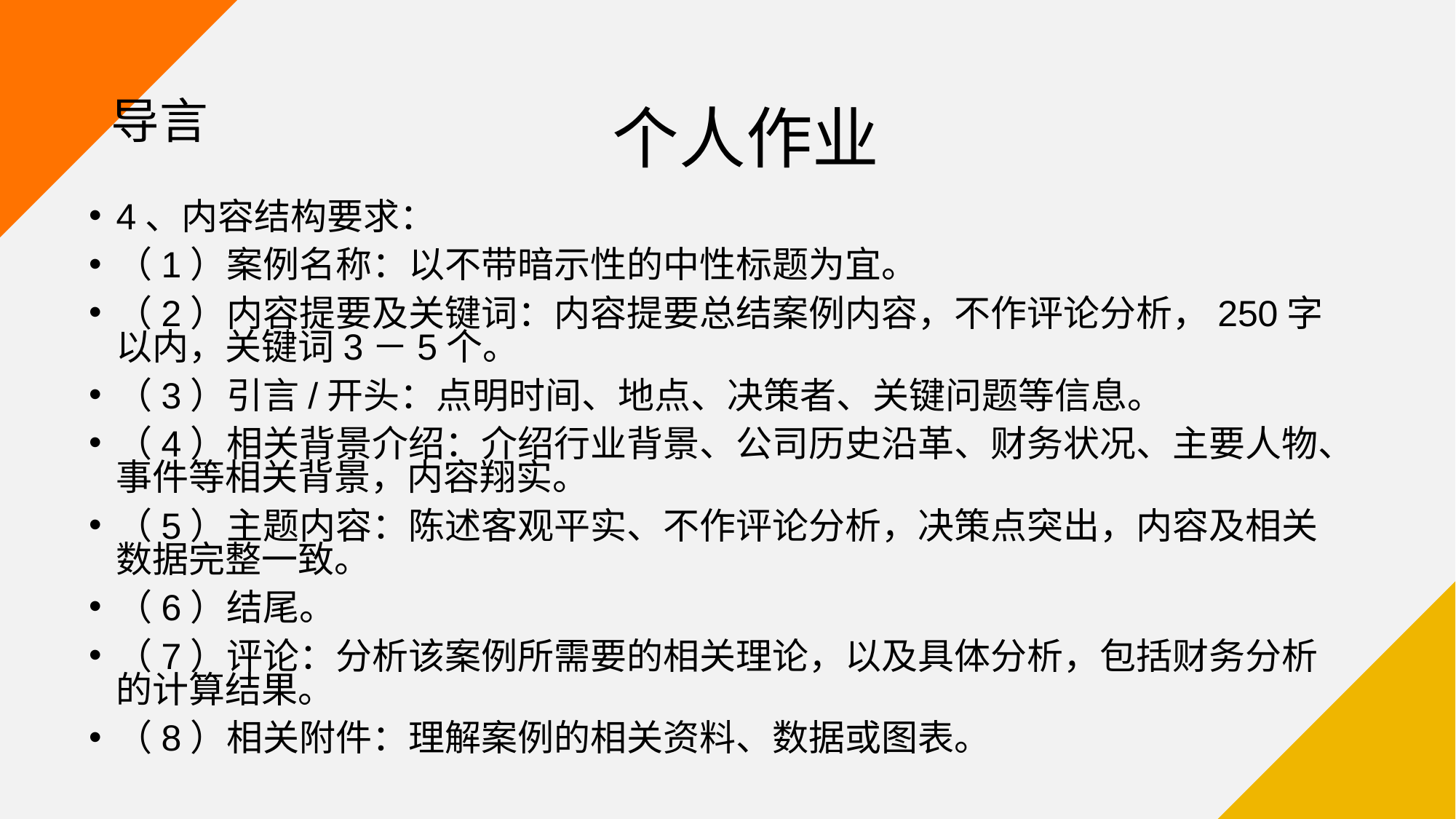

# 导言
个人作业
4、内容结构要求：
（1）案例名称：以不带暗示性的中性标题为宜。
（2）内容提要及关键词：内容提要总结案例内容，不作评论分析，250字以内，关键词3－5个。
（3）引言/开头：点明时间、地点、决策者、关键问题等信息。
（4）相关背景介绍：介绍行业背景、公司历史沿革、财务状况、主要人物、事件等相关背景，内容翔实。
（5）主题内容：陈述客观平实、不作评论分析，决策点突出，内容及相关数据完整一致。
（6）结尾。
（7）评论：分析该案例所需要的相关理论，以及具体分析，包括财务分析的计算结果。
（8）相关附件：理解案例的相关资料、数据或图表。